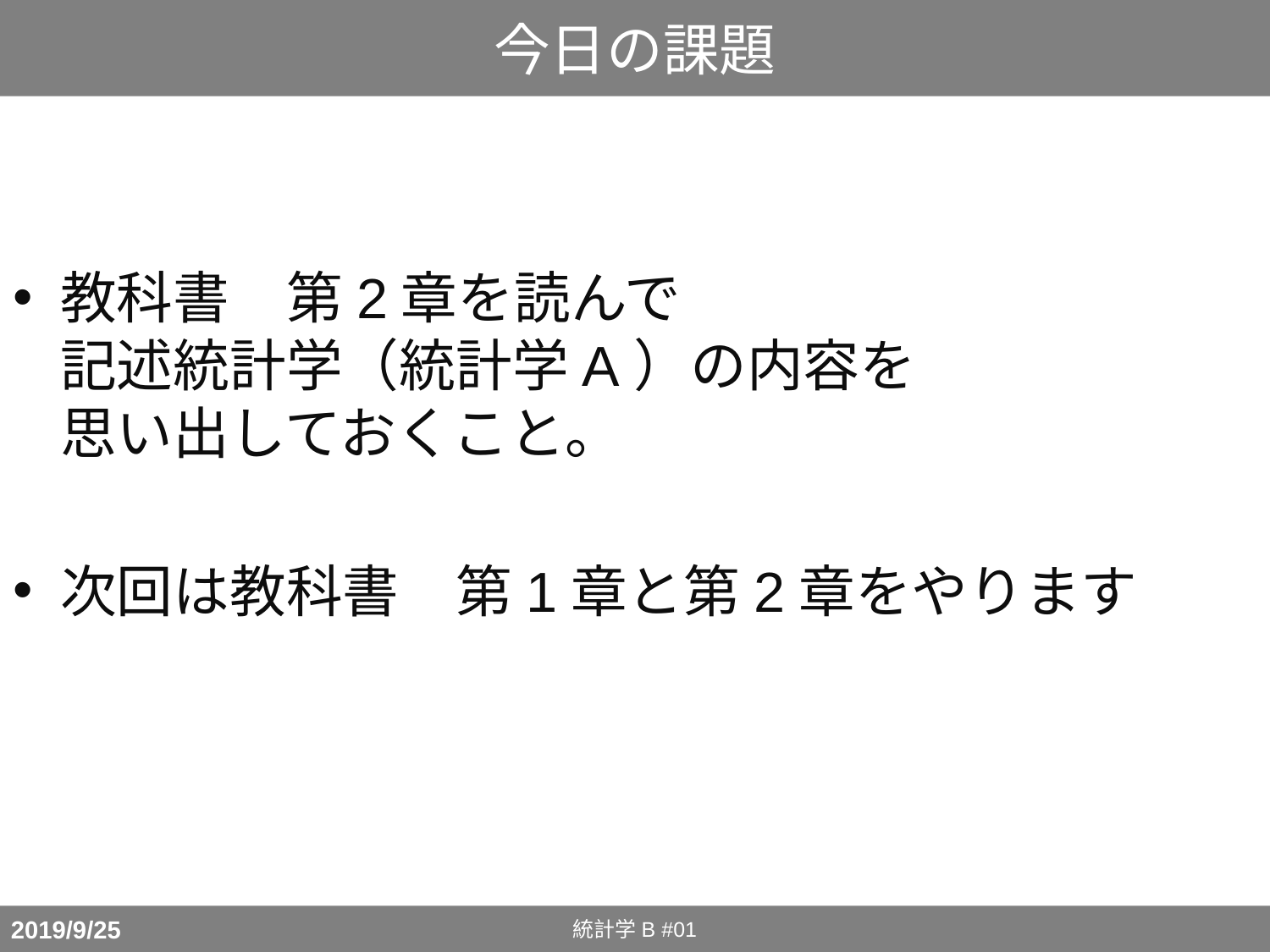

# 今日の課題
教科書　第2章を読んで
記述統計学（統計学A）の内容を
思い出しておくこと。

次回は教科書　第1章と第2章をやります
統計学B #01
2019/9/25